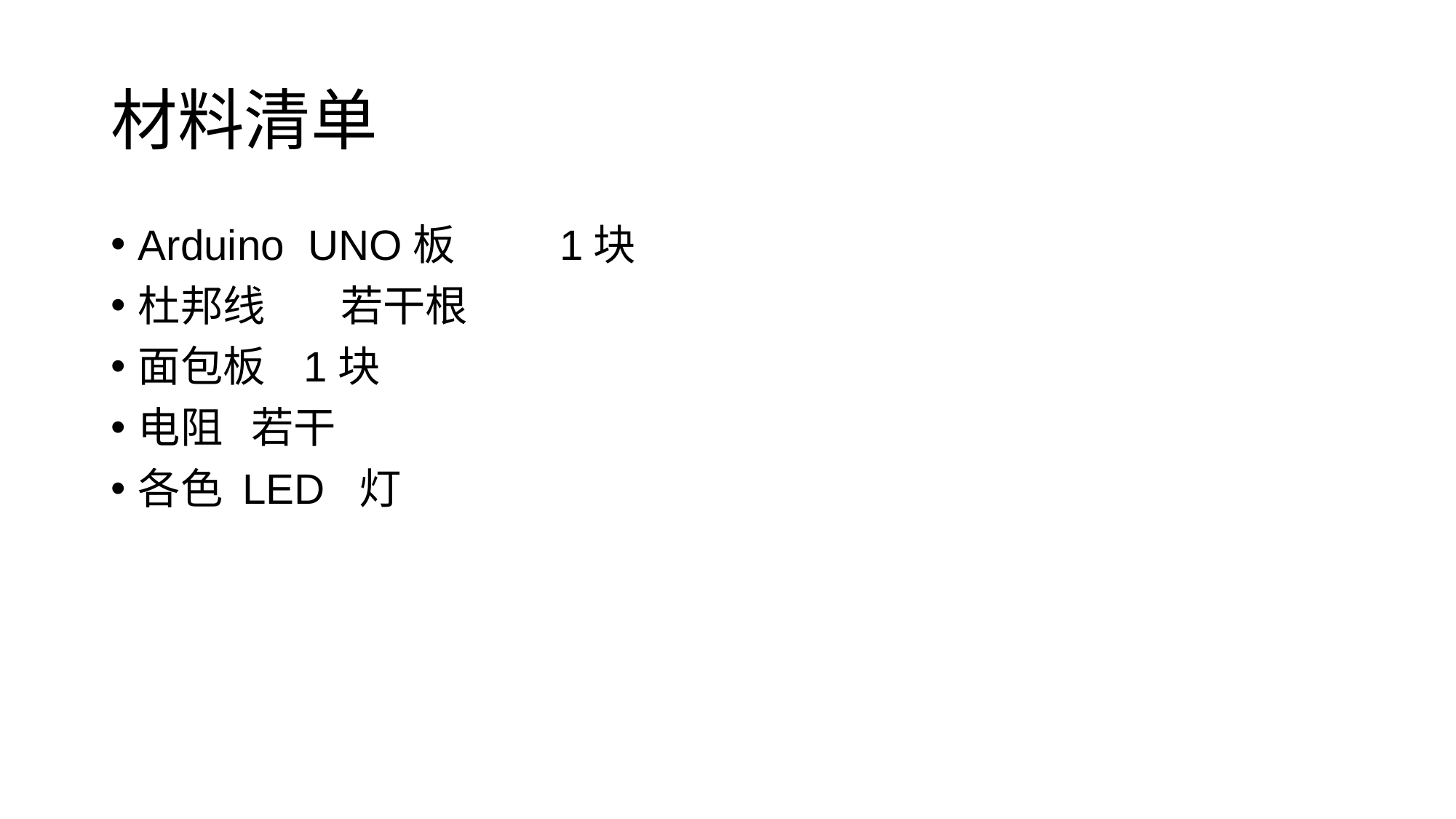

# 材料清单
Arduino  UNO板          1块
杜邦线        若干根
面包板   1块
电阻   若干
各色 LED  灯